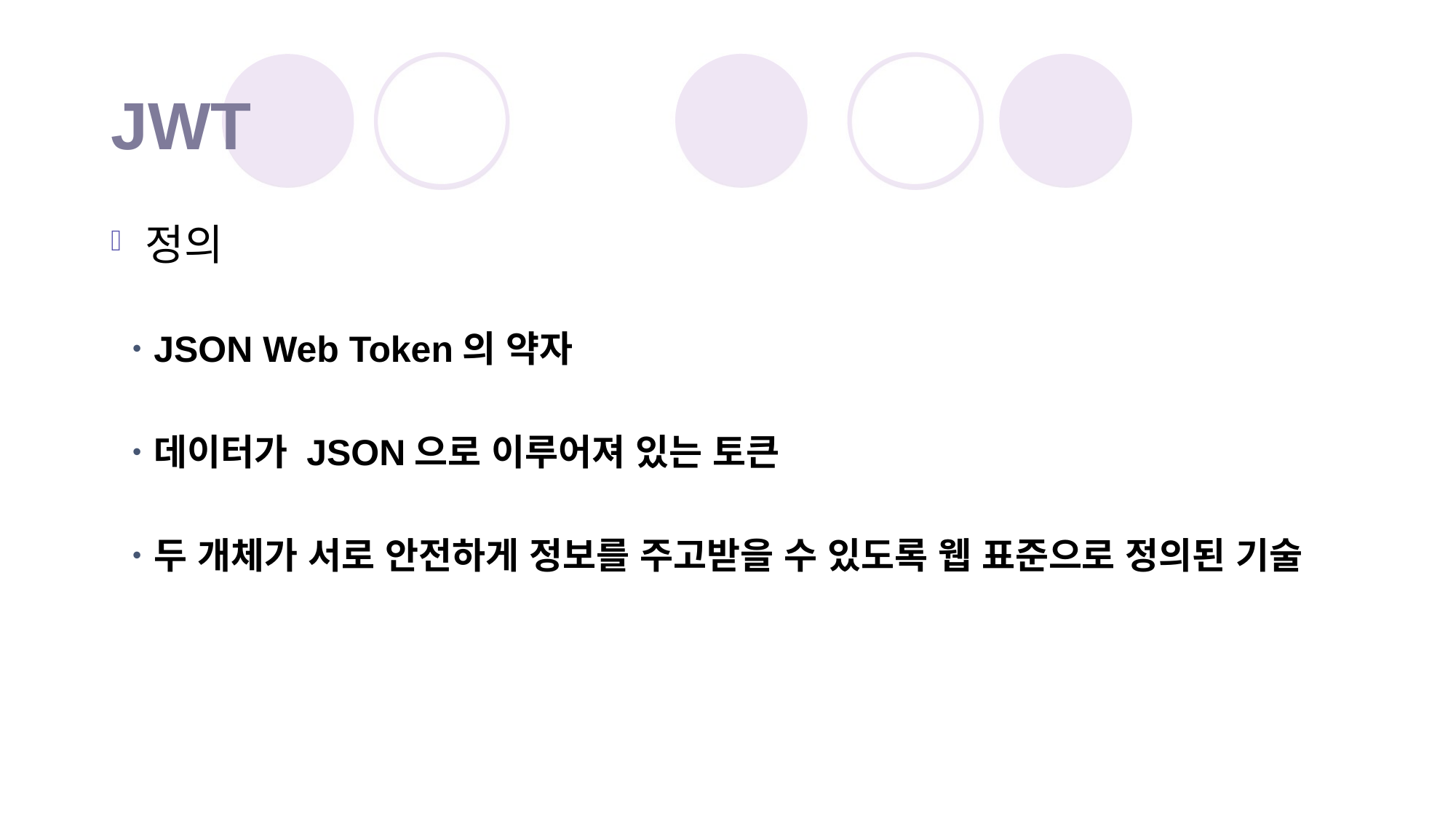

# JWT
정의

JSON Web Token의 약자

데이터가 JSON으로 이루어져 있는 토큰

두 개체가 서로 안전하게 정보를 주고받을 수 있도록 웹 표준으로 정의된 기술